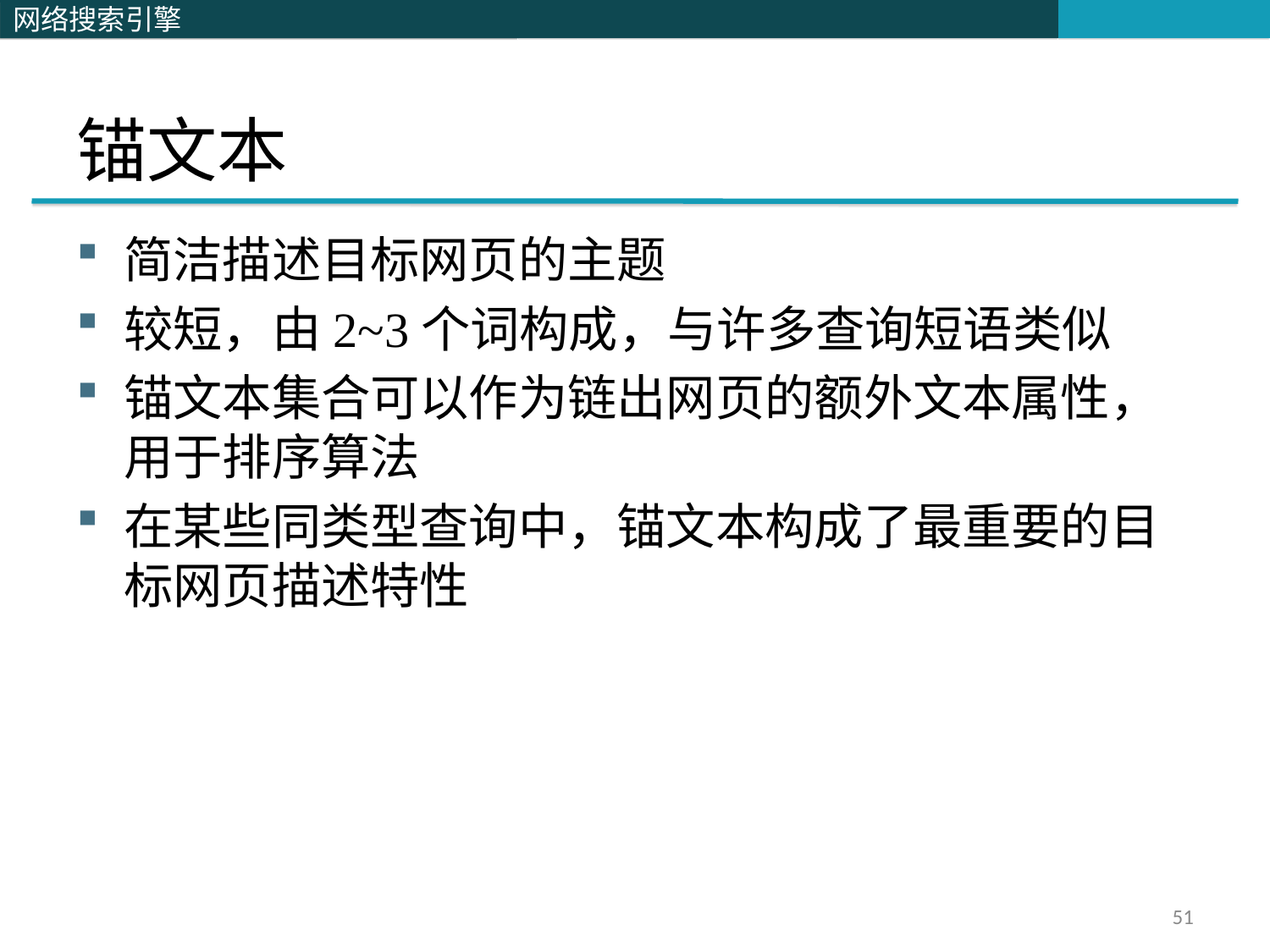

# 锚文本
简洁描述目标网页的主题
较短，由2~3个词构成，与许多查询短语类似
锚文本集合可以作为链出网页的额外文本属性，用于排序算法
在某些同类型查询中，锚文本构成了最重要的目标网页描述特性

51